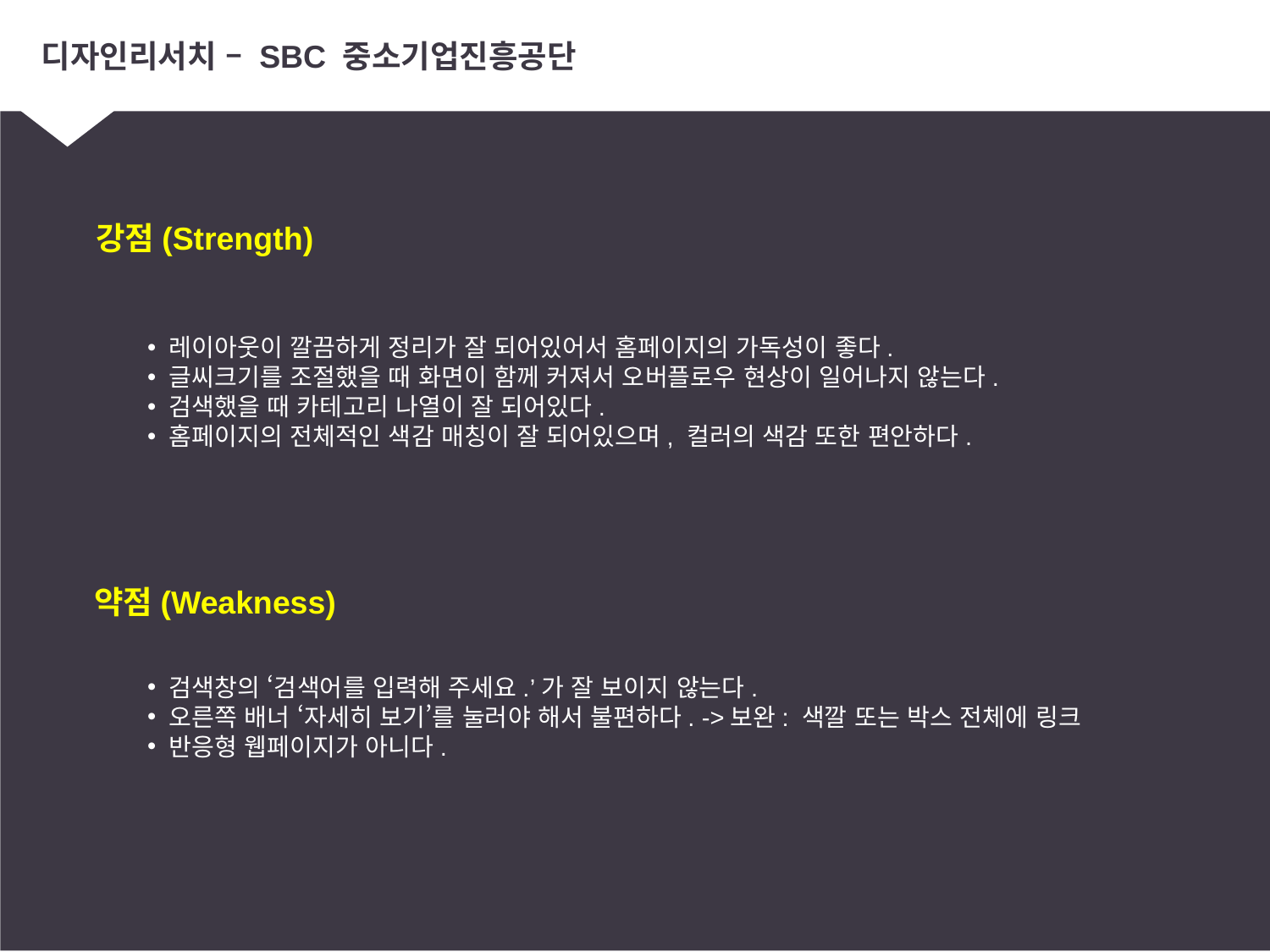

# 디자인리서치 – SBC 중소기업진흥공단
강점(Strength)
 레이아웃이 깔끔하게 정리가 잘 되어있어서 홈페이지의 가독성이 좋다.
 글씨크기를 조절했을 때 화면이 함께 커져서 오버플로우 현상이 일어나지 않는다.
 검색했을 때 카테고리 나열이 잘 되어있다.
 홈페이지의 전체적인 색감 매칭이 잘 되어있으며, 컬러의 색감 또한 편안하다.

약점(Weakness)
 검색창의 ‘검색어를 입력해 주세요.’가 잘 보이지 않는다.
 오른쪽 배너 ‘자세히 보기’를 눌러야 해서 불편하다. ->보완: 색깔 또는 박스 전체에 링크
 반응형 웹페이지가 아니다.